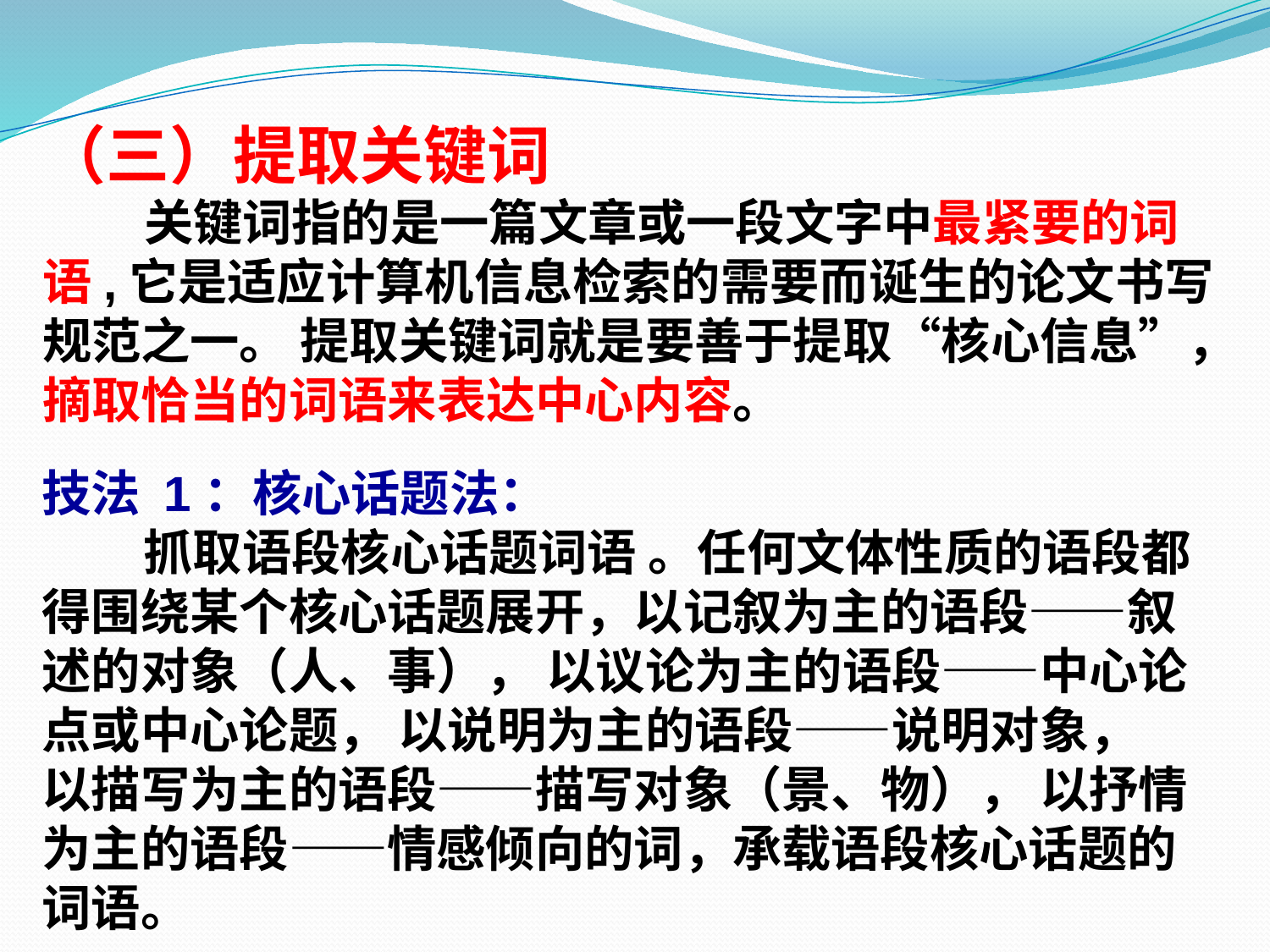

（三）提取关键词
        关键词指的是一篇文章或一段文字中最紧要的词语,它是适应计算机信息检索的需要而诞生的论文书写规范之一。 提取关键词就是要善于提取“核心信息”，摘取恰当的词语来表达中心内容。
技法 1：核心话题法：
        抓取语段核心话题词语 。任何文体性质的语段都得围绕某个核心话题展开，以记叙为主的语段——叙述的对象（人、事）， 以议论为主的语段——中心论点或中心论题， 以说明为主的语段——说明对象， 以描写为主的语段——描写对象（景、物）， 以抒情为主的语段——情感倾向的词，承载语段核心话题的词语。